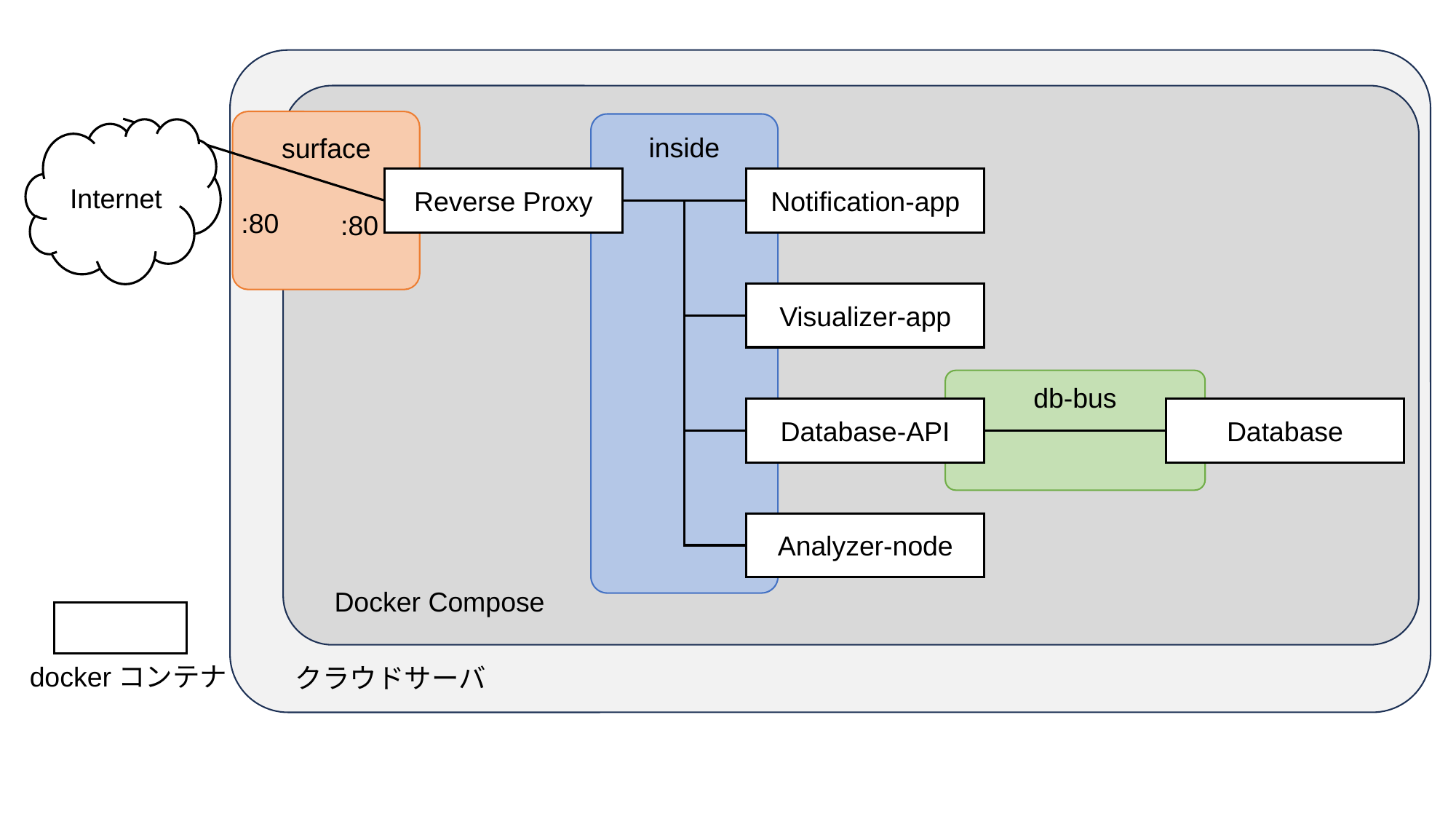

Internet
inside
surface
Reverse Proxy
Notification-app
:80
:80
Visualizer-app

db-bus
Database-API
Database
Analyzer-node
Docker Compose

dockerコンテナ
クラウドサーバ